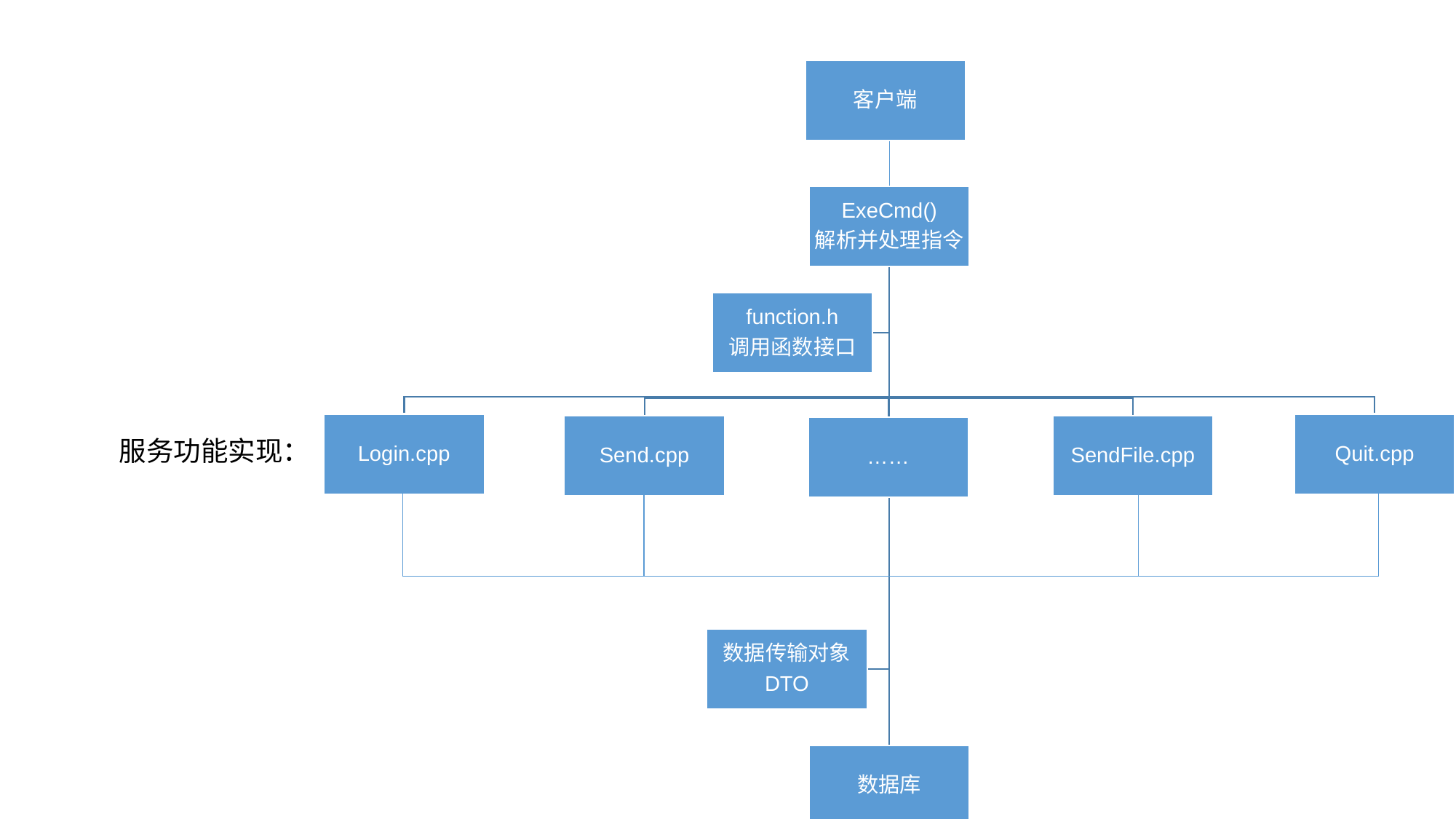

ExeCmd()
解析并处理指令
Login.cpp
Send.cpp
数据库
……
SendFile.cpp
Quit.cpp
function.h
调用函数接口
数据传输对象
DTO
客户端
服务功能实现：